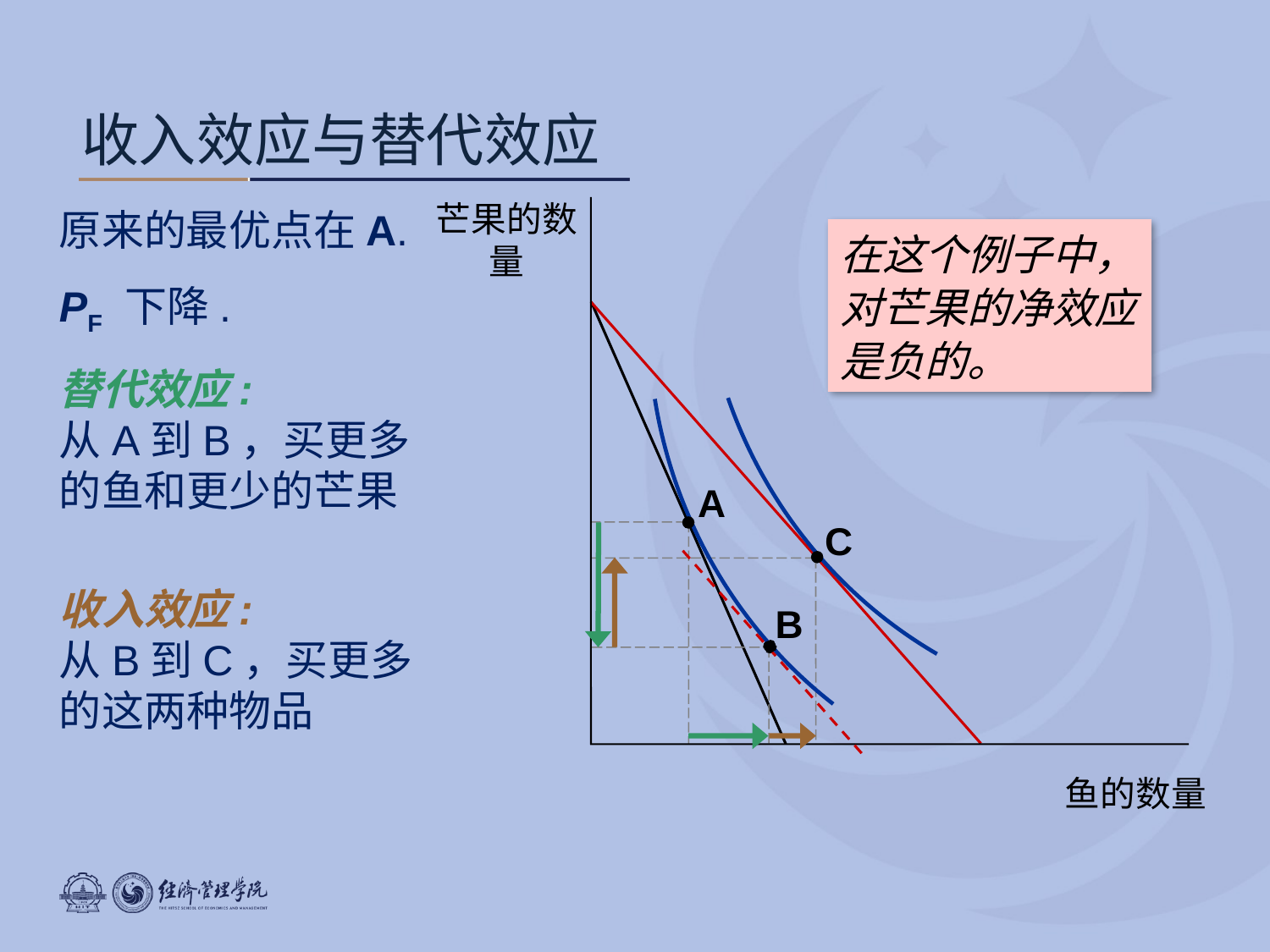

收入效应与替代效应
原来的最优点在A.
PF 下降.
替代效应:
从A到B，买更多的鱼和更少的芒果

收入效应:
从B到C，买更多的这两种物品

芒果的数量

在这个例子中，对芒果的净效应是负的。

A

C

B

鱼的数量